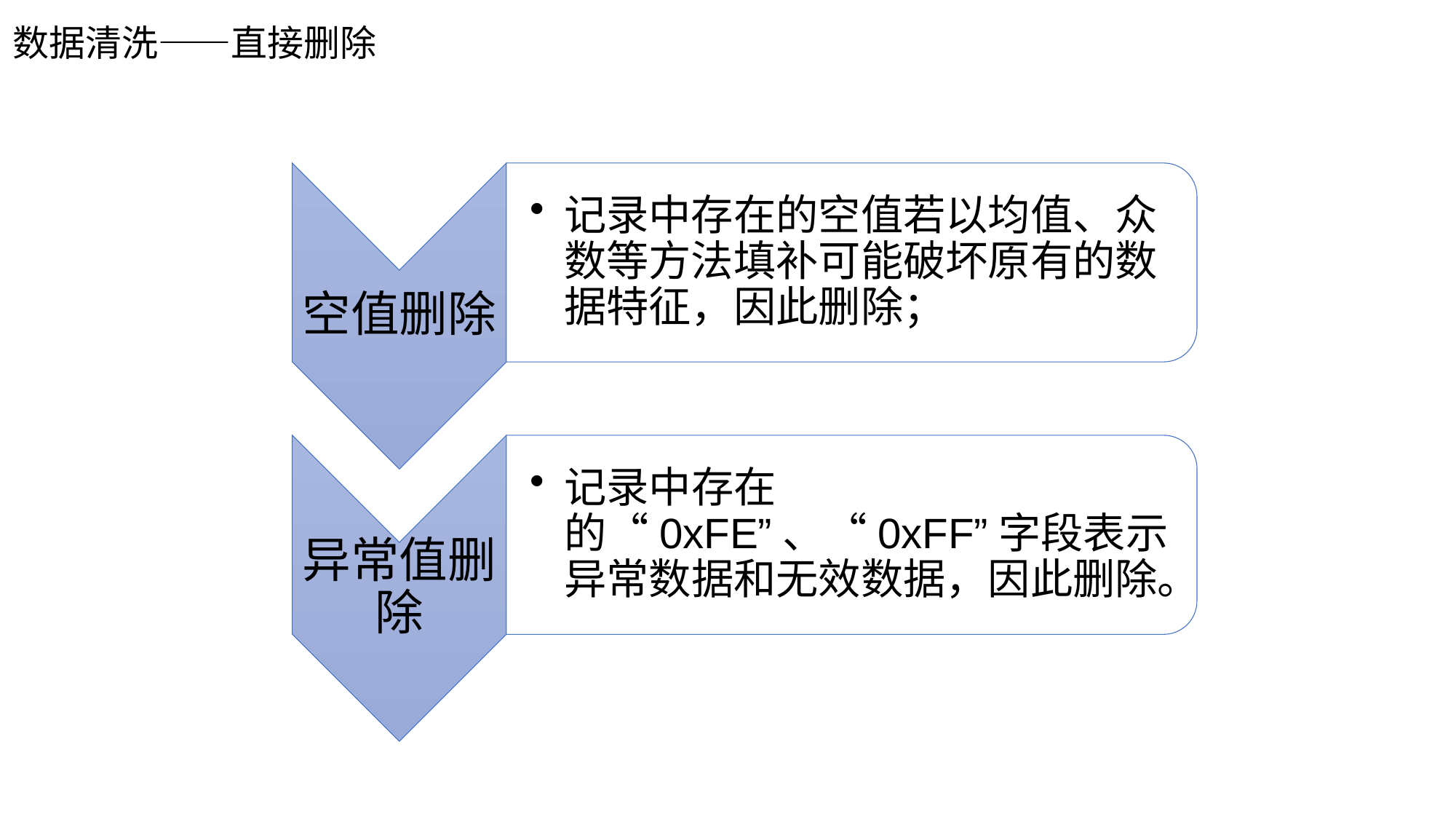

数据清洗——直接删除
空值删除
记录中存在的空值若以均值、众数等方法填补可能破坏原有的数据特征，因此删除；
异常值删除
记录中存在的“0xFE”、“0xFF”字段表示异常数据和无效数据，因此删除。